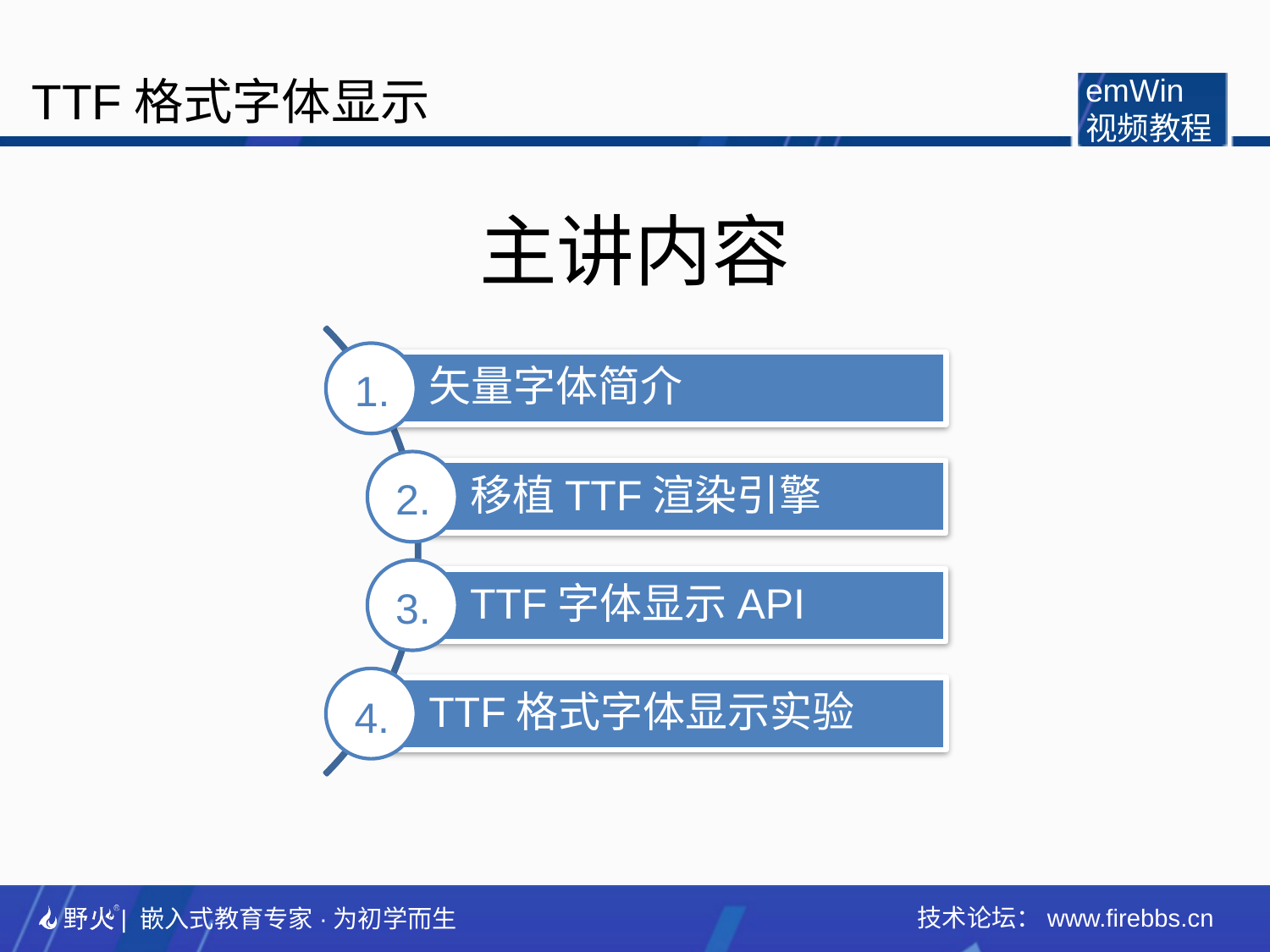

TTF格式字体显示
emWin
视频教程
主讲内容
矢量字体简介
移植TTF渲染引擎
TTF字体显示API
TTF格式字体显示实验
1.
2.
3.
4.